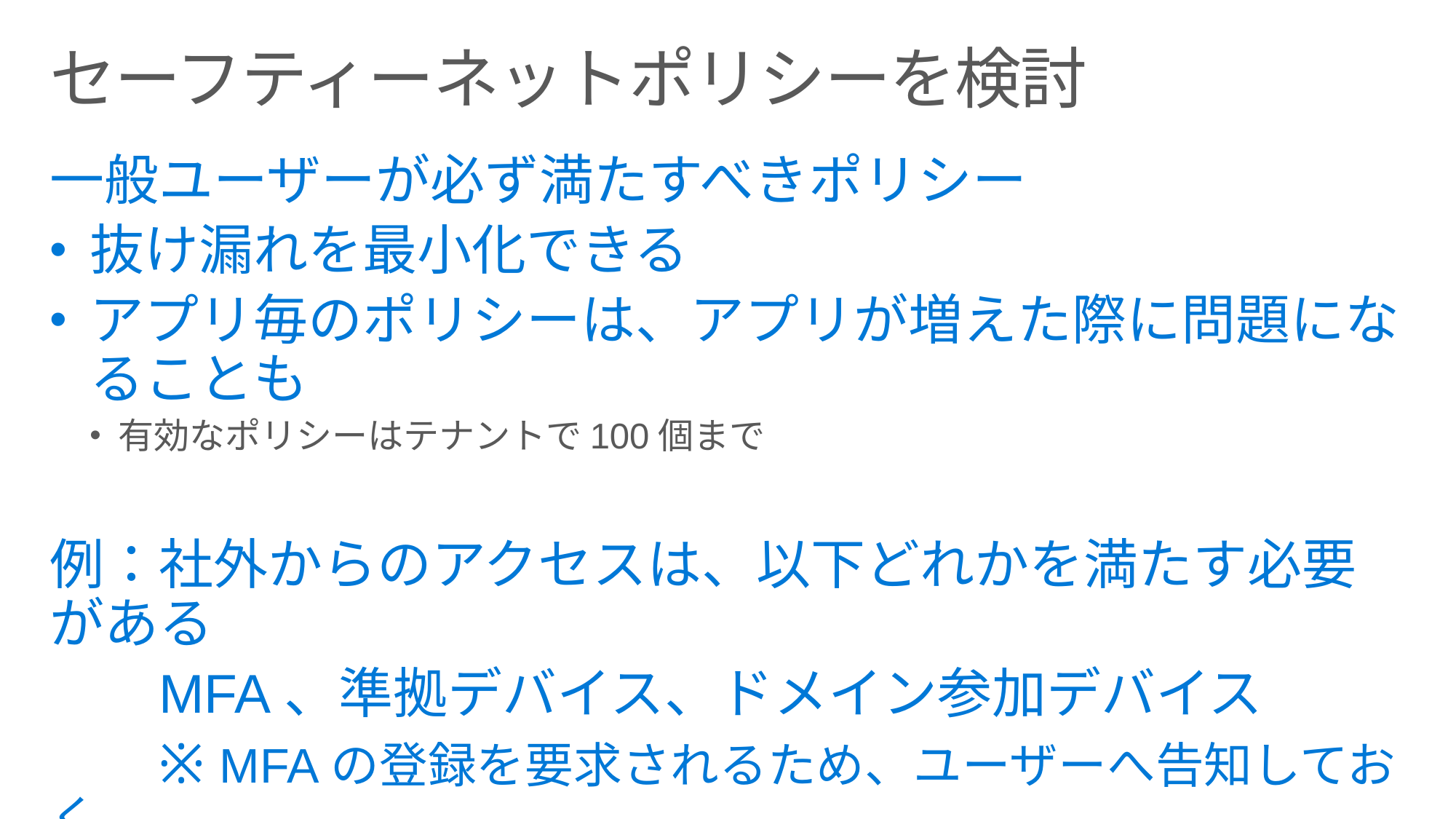

# セーフティーネットポリシーを検討
一般ユーザーが必ず満たすべきポリシー
抜け漏れを最小化できる
アプリ毎のポリシーは、アプリが増えた際に問題になることも
有効なポリシーはテナントで100個まで

例：社外からのアクセスは、以下どれかを満たす必要がある
	MFA、準拠デバイス、ドメイン参加デバイス
	※ MFAの登録を要求されるため、ユーザーへ告知しておく